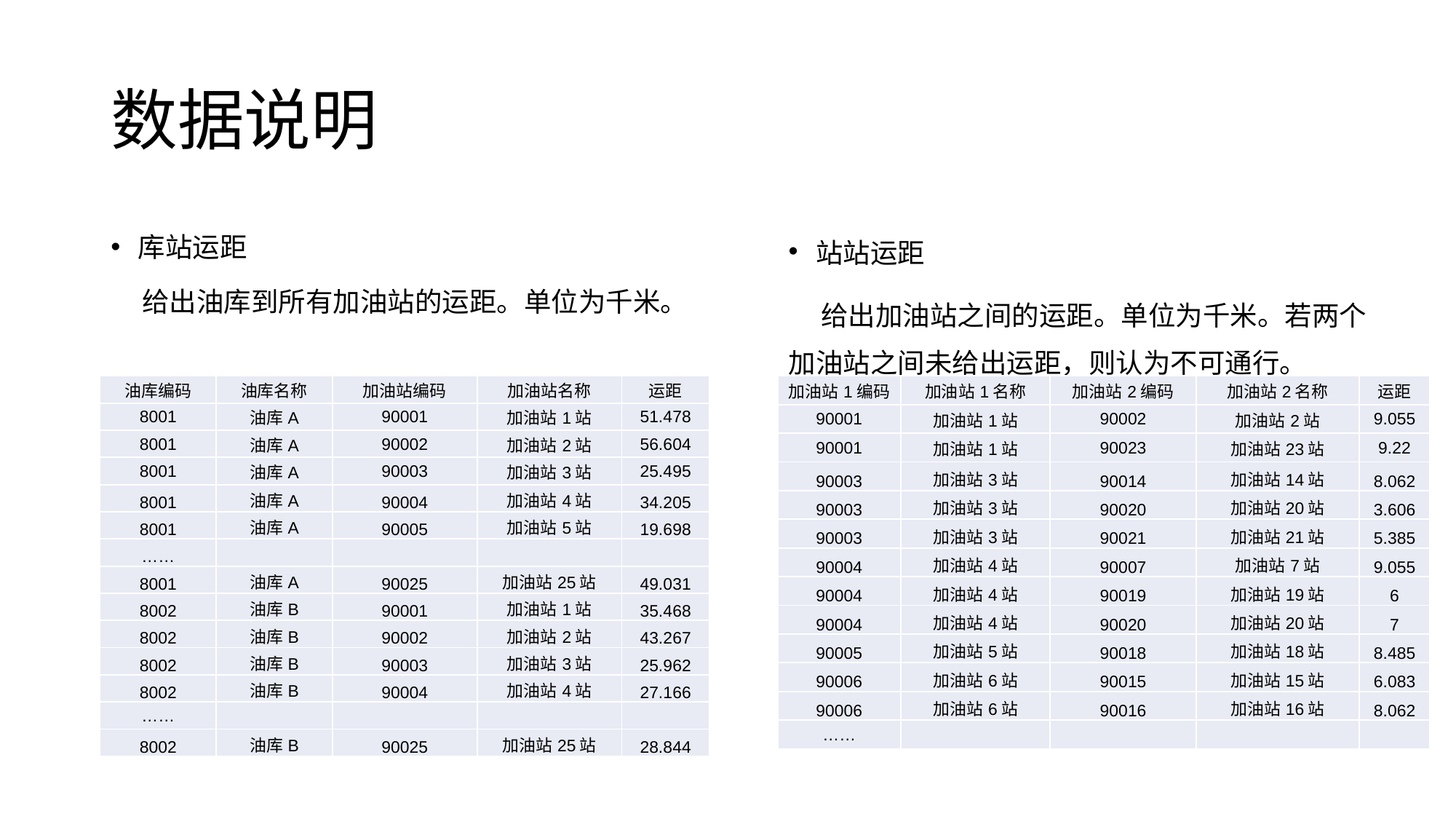

# 数据说明
库站运距
    给出油库到所有加油站的运距。单位为千米。
站站运距
    给出加油站之间的运距。单位为千米。若两个加油站之间未给出运距，则认为不可通行。
| 油库编码 | 油库名称 | 加油站编码 | 加油站名称 | 运距 |
| --- | --- | --- | --- | --- |
| 8001 | 油库A | 90001 | 加油站1站 | 51.478 |
| 8001 | 油库A | 90002 | 加油站2站 | 56.604 |
| 8001 | 油库A | 90003 | 加油站3站 | 25.495 |
| 8001 | 油库A | 90004 | 加油站4站 | 34.205 |
| 8001 | 油库A | 90005 | 加油站5站 | 19.698 |
| …… |  |  |  |  |
| 8001 | 油库A | 90025 | 加油站25站 | 49.031 |
| 8002 | 油库B | 90001 | 加油站1站 | 35.468 |
| 8002 | 油库B | 90002 | 加油站2站 | 43.267 |
| 8002 | 油库B | 90003 | 加油站3站 | 25.962 |
| 8002 | 油库B | 90004 | 加油站4站 | 27.166 |
| …… |  |  |  |  |
| 8002 | 油库B | 90025 | 加油站25站 | 28.844 |
| 加油站1编码 | 加油站1名称 | 加油站2编码 | 加油站2名称 | 运距 |
| --- | --- | --- | --- | --- |
| 90001 | 加油站1站 | 90002 | 加油站2站 | 9.055 |
| 90001 | 加油站1站 | 90023 | 加油站23站 | 9.22 |
| 90003 | 加油站3站 | 90014 | 加油站14站 | 8.062 |
| 90003 | 加油站3站 | 90020 | 加油站20站 | 3.606 |
| 90003 | 加油站3站 | 90021 | 加油站21站 | 5.385 |
| 90004 | 加油站4站 | 90007 | 加油站7站 | 9.055 |
| 90004 | 加油站4站 | 90019 | 加油站19站 | 6 |
| 90004 | 加油站4站 | 90020 | 加油站20站 | 7 |
| 90005 | 加油站5站 | 90018 | 加油站18站 | 8.485 |
| 90006 | 加油站6站 | 90015 | 加油站15站 | 6.083 |
| 90006 | 加油站6站 | 90016 | 加油站16站 | 8.062 |
| …… |  |  |  |  |